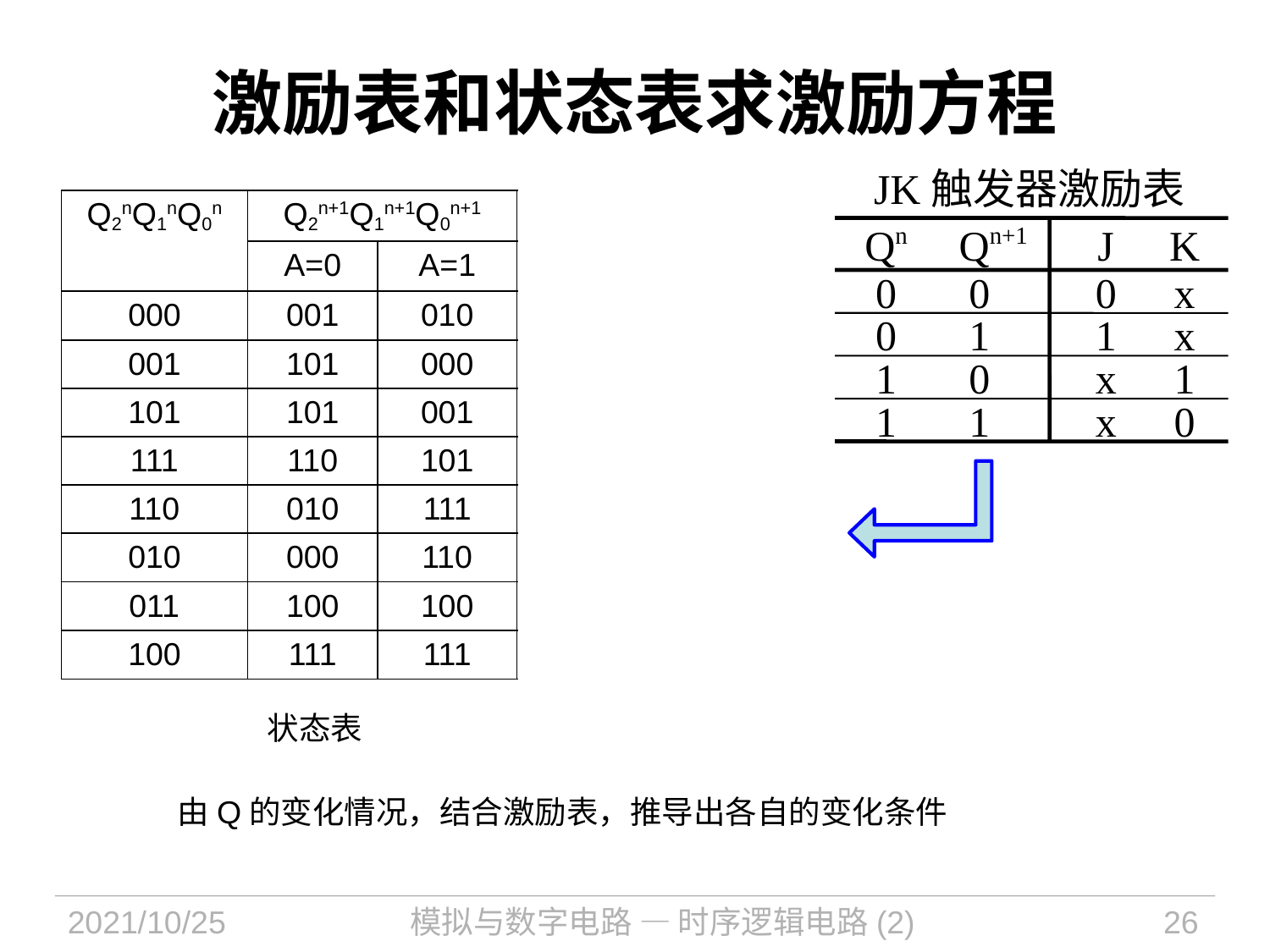

# 激励表和状态表求激励方程
JK触发器激励表
Qn

Qn+1
  J

K

0

   0
  0
x

0

   1
  1
x

1

   0
  x
1

1

   1
  x
0

| Q2nQ1nQ0n | Q2n+1Q1n+1Q0n+1 |  | J2K2 J1K1 J0K0 |  |
| --- | --- | --- | --- | --- |
|  | A=0 | A=1 | A=0 | A=1 |
| 000 | 001 | 010 | 0x0x1x | 0x1x0x |
| 001 | 101 | 000 | 1x0xx0 | 0x0xx1 |
| 101 | 101 | 001 | x01xx0 | x10xx0 |
| 111 | 110 | 101 | x0x0x1 | x0x1x0 |
| 110 | 010 | 111 | x1x00x | x0x01x |
| 010 | 000 | 110 | 0xx10x | 1xx00x |
| 011 | 100 | 100 | 1xx1x1 | 1xx1x1 |
| 100 | 111 | 111 | x01x1x | x01x1x |

状态表
由Q的变化情况，结合激励表，推导出各自的变化条件
2021/10/25
模拟与数字电路 — 时序逻辑电路(2)
26